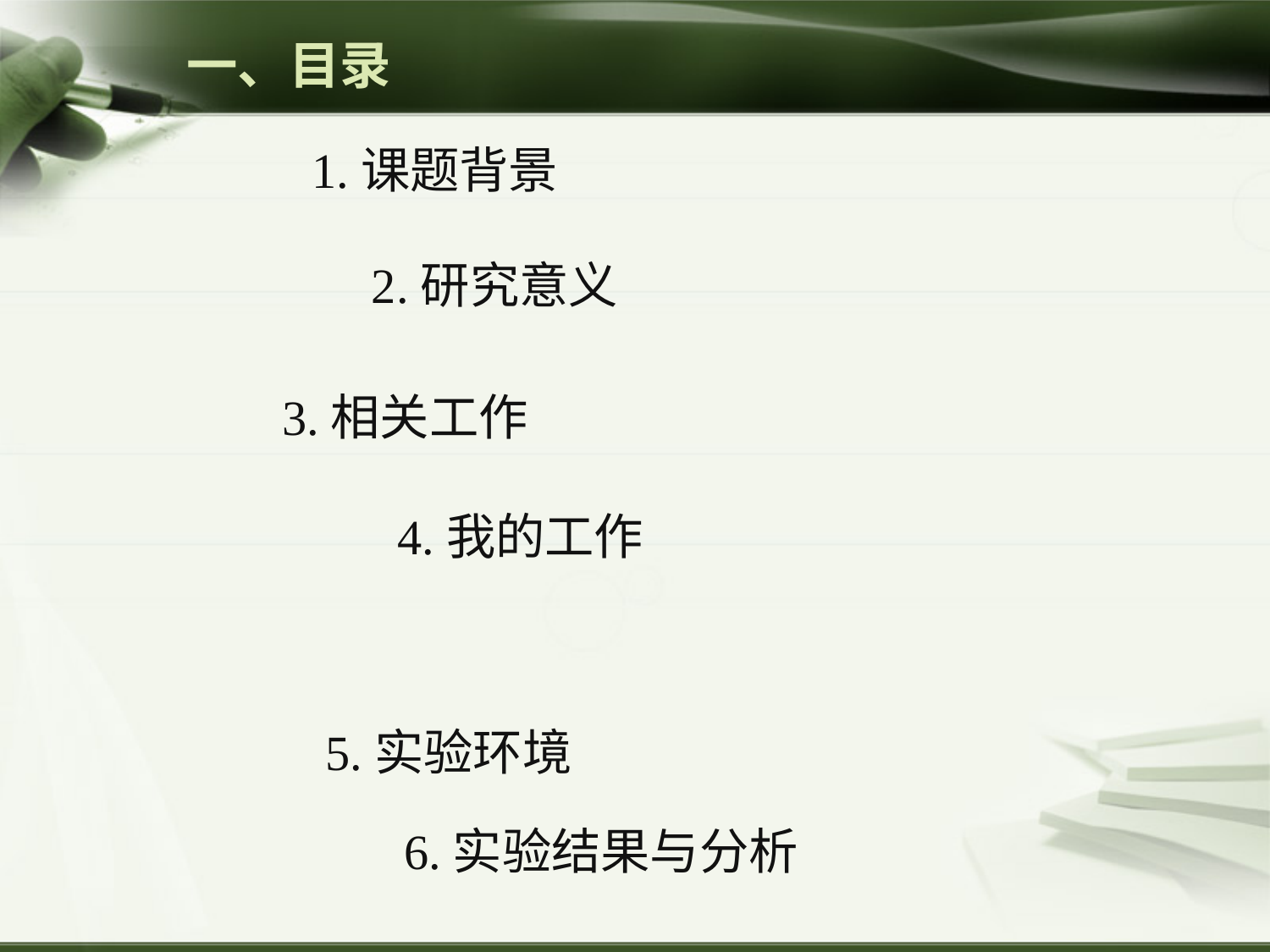

# 一、目录
 1.课题背景
2.研究意义
3.相关工作
4.我的工作
Odd-Even路由算法的FPGA设计及实现
ACO路由选择算法的FPGA设计及实现
 5.实验环境
6.实验结果与分析